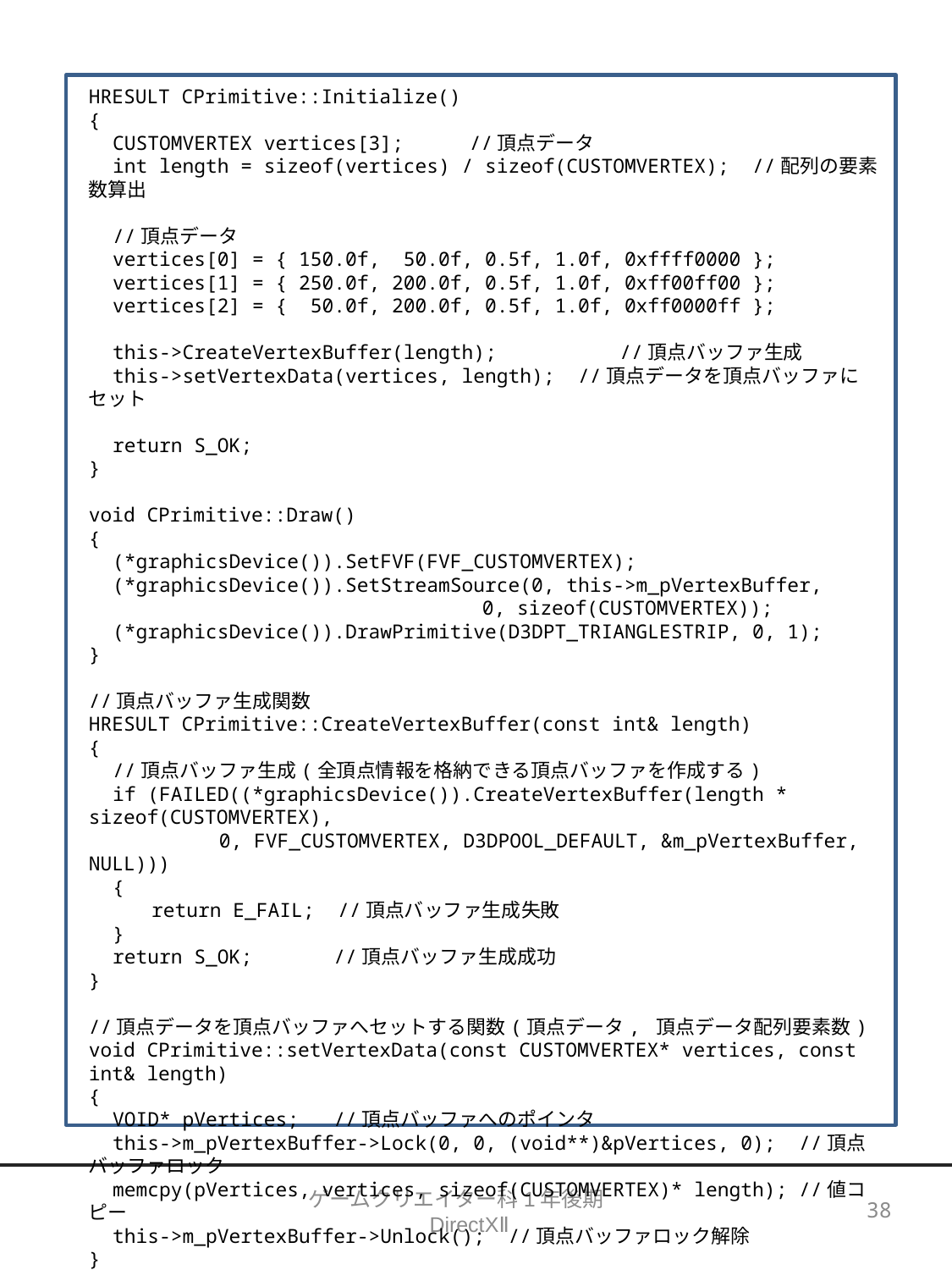

HRESULT CPrimitive::Initialize()
{
　CUSTOMVERTEX vertices[3];	//頂点データ
　int length = sizeof(vertices) / sizeof(CUSTOMVERTEX);  //配列の要素数算出

　//頂点データ
　vertices[0] = { 150.0f,  50.0f, 0.5f, 1.0f, 0xffff0000 };
　vertices[1] = { 250.0f, 200.0f, 0.5f, 1.0f, 0xff00ff00 };
　vertices[2] = {  50.0f, 200.0f, 0.5f, 1.0f, 0xff0000ff };

　this->CreateVertexBuffer(length);	  //頂点バッファ生成
　this->setVertexData(vertices, length);  //頂点データを頂点バッファにセット

　return S_OK;
}

void CPrimitive::Draw()
{
　(*graphicsDevice()).SetFVF(FVF_CUSTOMVERTEX);
　(*graphicsDevice()).SetStreamSource(0, this->m_pVertexBuffer,
		            0, sizeof(CUSTOMVERTEX));
　(*graphicsDevice()).DrawPrimitive(D3DPT_TRIANGLESTRIP, 0, 1);
}

//頂点バッファ生成関数
HRESULT CPrimitive::CreateVertexBuffer(const int& length)
{
　//頂点バッファ生成(全頂点情報を格納できる頂点バッファを作成する)
　if (FAILED((*graphicsDevice()).CreateVertexBuffer(length * sizeof(CUSTOMVERTEX),
　　　　　　  0, FVF_CUSTOMVERTEX, D3DPOOL_DEFAULT, &m_pVertexBuffer, NULL)))
　{
　　　return E_FAIL;  //頂点バッファ生成失敗
　}
　return S_OK;       //頂点バッファ生成成功
}

//頂点データを頂点バッファへセットする関数(頂点データ, 頂点データ配列要素数)
void CPrimitive::setVertexData(const CUSTOMVERTEX* vertices, const int& length)
{
　VOID* pVertices;   //頂点バッファへのポインタ
　this->m_pVertexBuffer->Lock(0, 0, (void**)&pVertices, 0);  //頂点バッファロック
　memcpy(pVertices, vertices, sizeof(CUSTOMVERTEX)* length); //値コピー
　this->m_pVertexBuffer->Unlock();  //頂点バッファロック解除
}

ゲームクリエイター科1年後期　DirectXⅡ
38